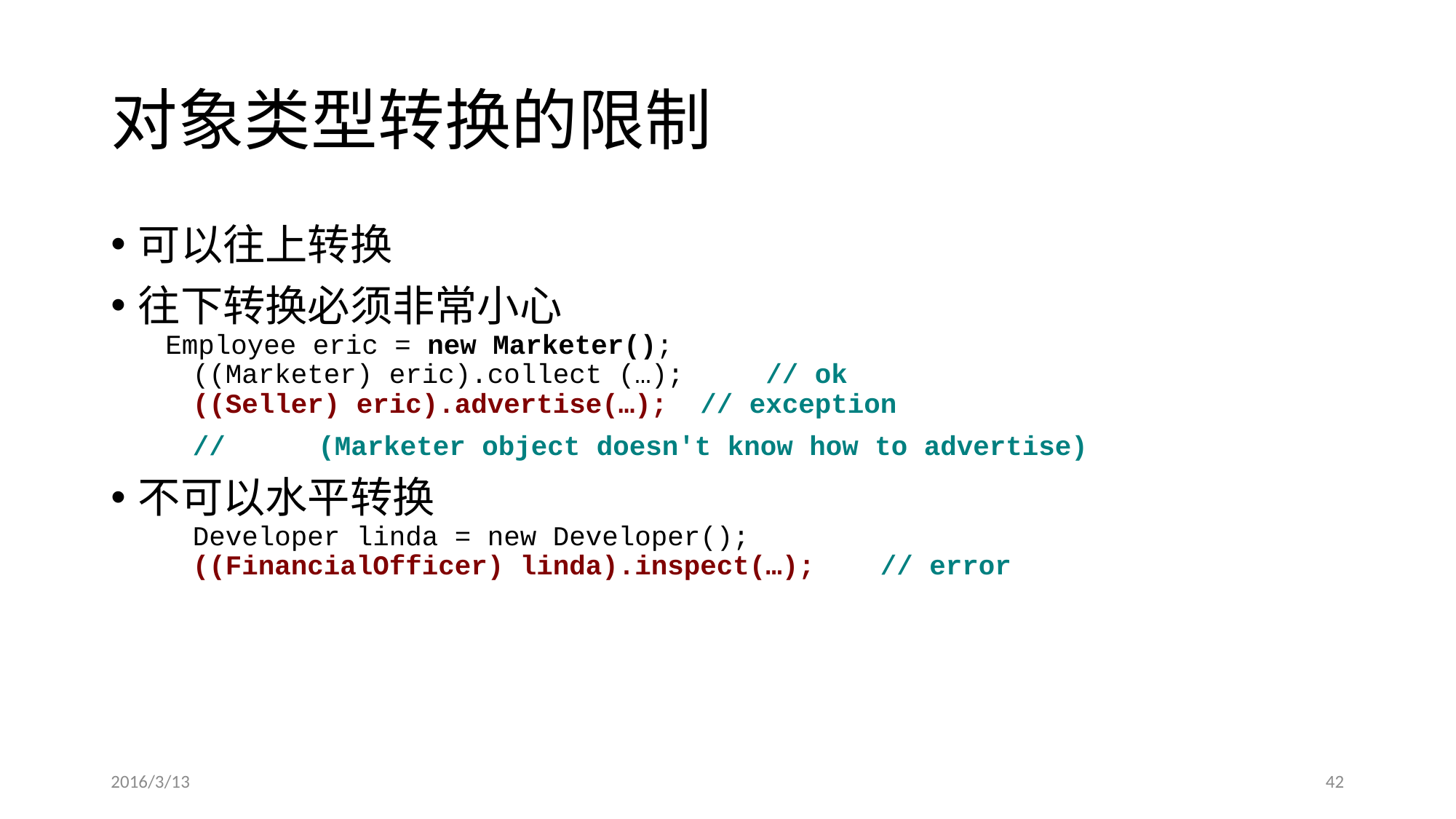

# 对象类型转换的限制
可以往上转换
往下转换必须非常小心
Employee eric = new Marketer();
	((Marketer) eric).collect (…);     // ok
	((Seller) eric).advertise(…);  // exception

	//	 (Marketer object doesn't know how to advertise)
不可以水平转换
	Developer linda = new Developer();
	((FinancialOfficer) linda).inspect(…);    // error
2016/3/13
42